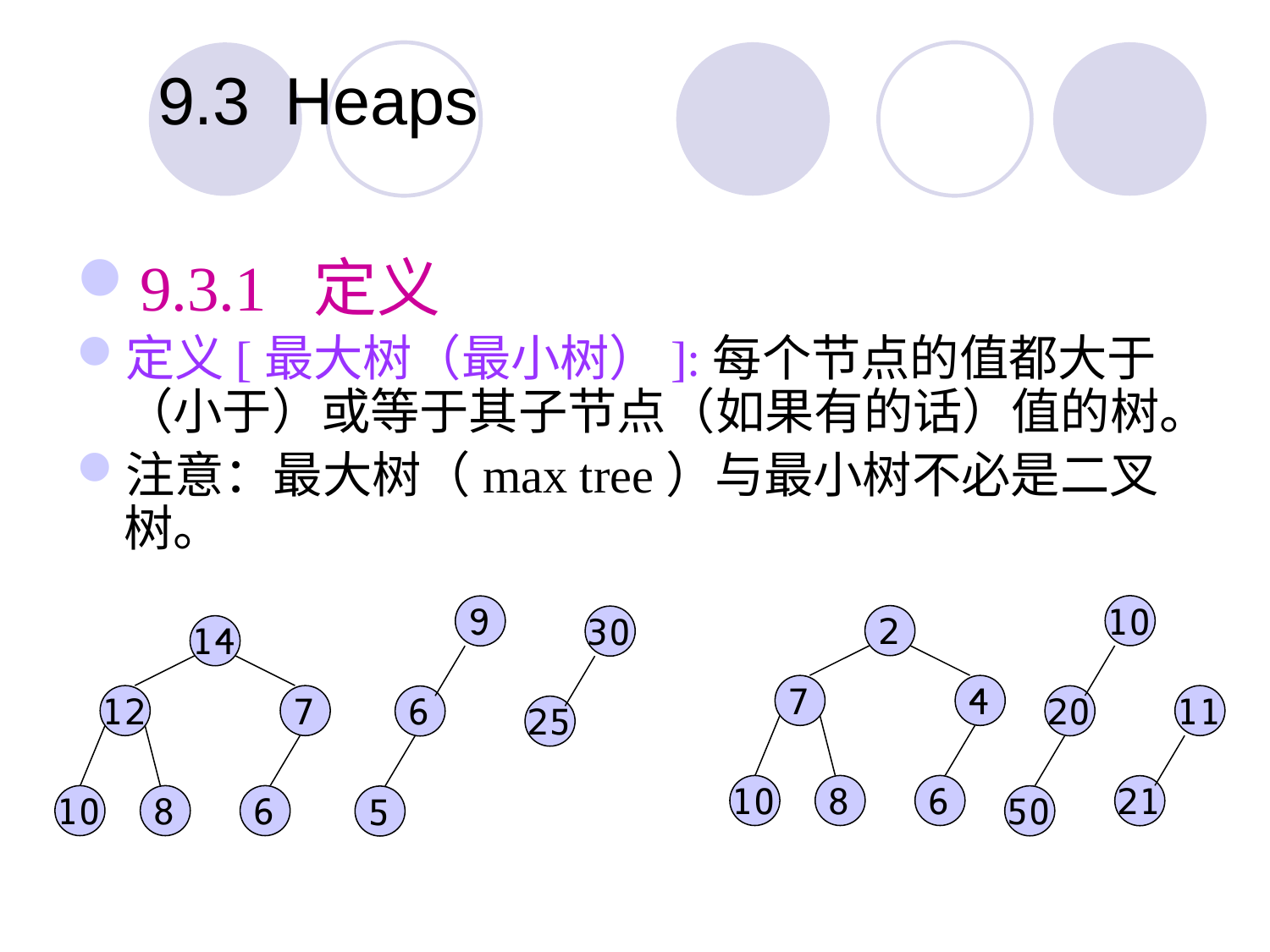

9.3	Heaps
8

9.3.1  定义
定义[最大树（最小树）]:每个节点的值都大于（小于）或等于其子节点（如果有的话）值的树。
注意：最大树（max tree）与最小树不必是二叉树。
10
9
2
30
14

7
4
12
7
11
20
6
25

10
8
6
21
10
8
6
50
5